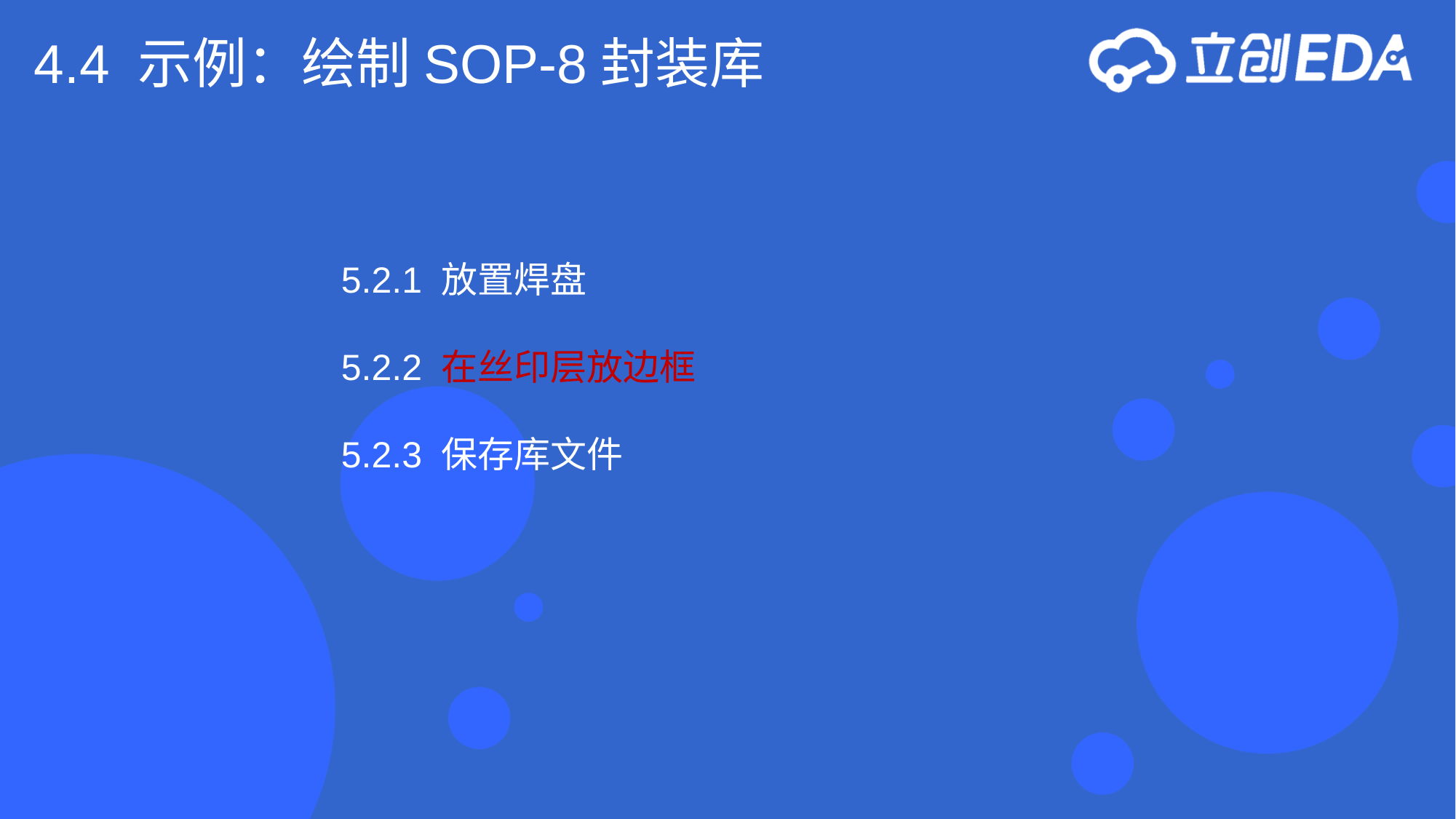

4.4 示例：绘制SOP-8封装库
5.2.1 放置焊盘

5.2.2 在丝印层放边框

5.2.3 保存库文件